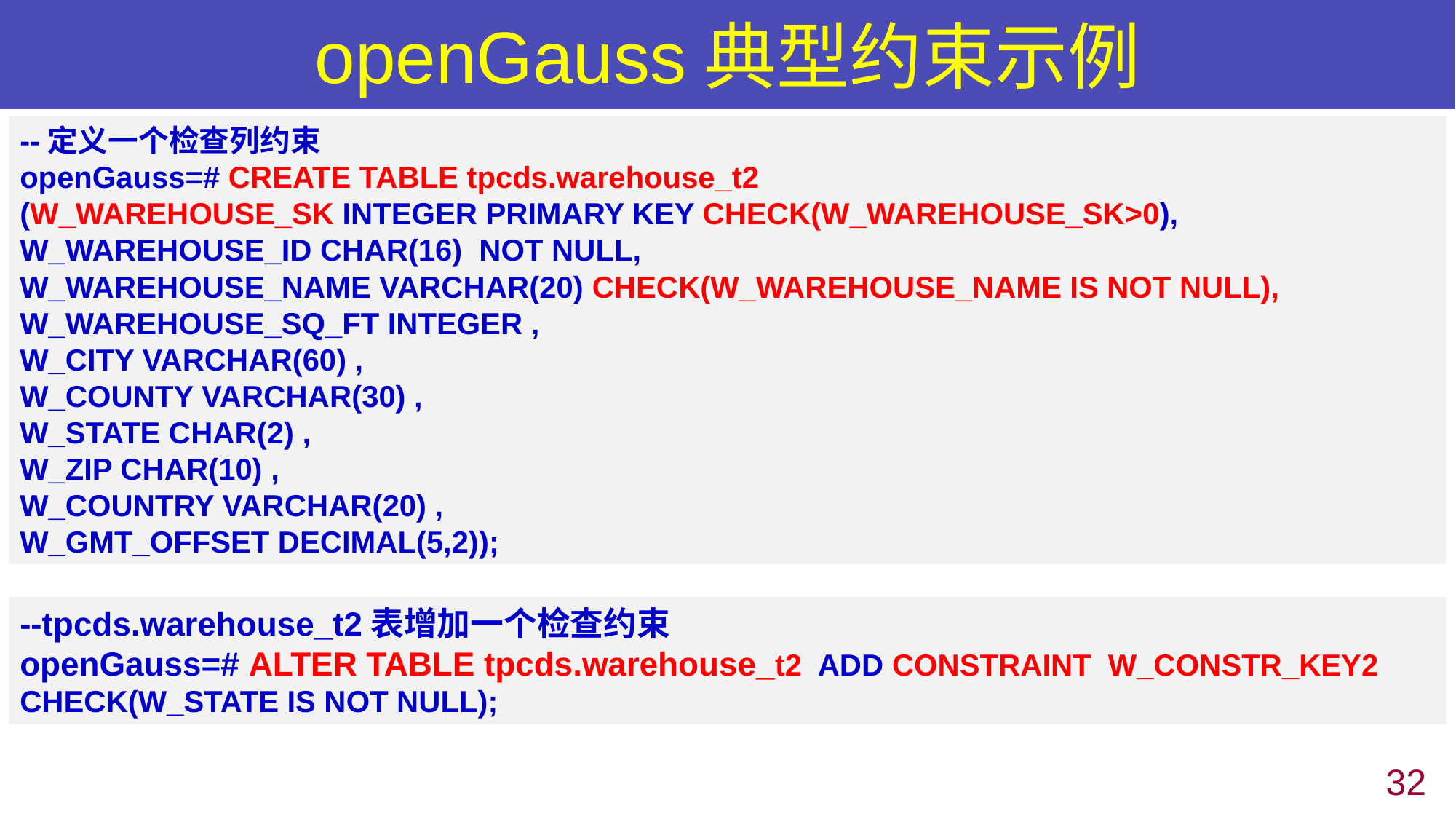

# openGauss典型约束示例
--定义一个检查列约束
openGauss=# CREATE TABLE tpcds.warehouse_t2
(W_WAREHOUSE_SK INTEGER PRIMARY KEY CHECK(W_WAREHOUSE_SK>0),
W_WAREHOUSE_ID CHAR(16)  NOT NULL,
W_WAREHOUSE_NAME VARCHAR(20) CHECK(W_WAREHOUSE_NAME IS NOT NULL),
W_WAREHOUSE_SQ_FT INTEGER ,
W_CITY VARCHAR(60) ,
W_COUNTY VARCHAR(30) ,
W_STATE CHAR(2) ,
W_ZIP CHAR(10) ,
W_COUNTRY VARCHAR(20) ,
W_GMT_OFFSET DECIMAL(5,2));
--tpcds.warehouse_t2表增加一个检查约束
openGauss=# ALTER TABLE tpcds.warehouse_t2  ADD CONSTRAINT  W_CONSTR_KEY2  CHECK(W_STATE IS NOT NULL);
32